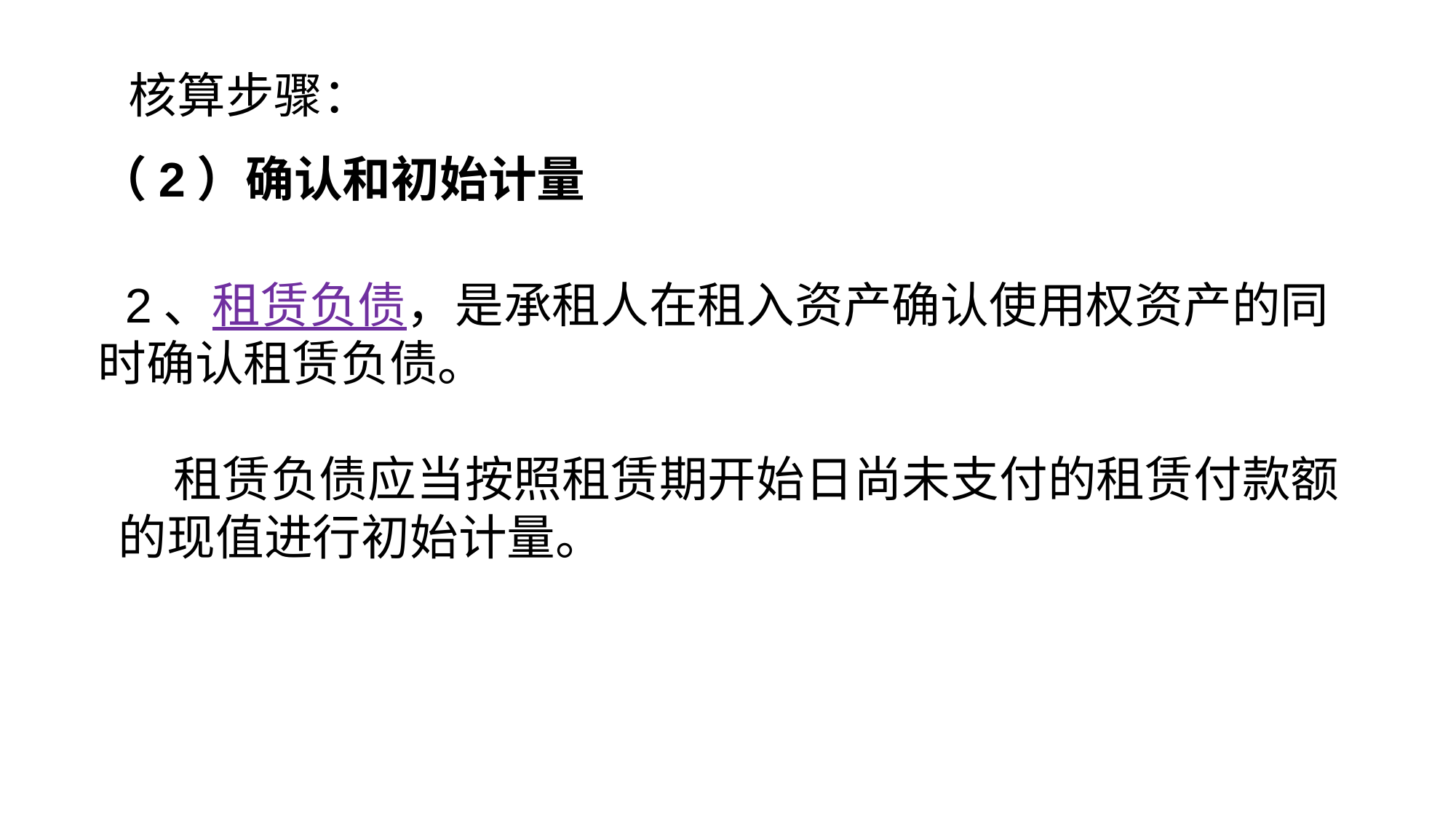

核算步骤：
（2）确认和初始计量
  2、租赁负债，是承租人在租入资产确认使用权资产的同时确认租赁负债。
    租赁负债应当按照租赁期开始日尚未支付的租赁付款额
的现值进行初始计量。